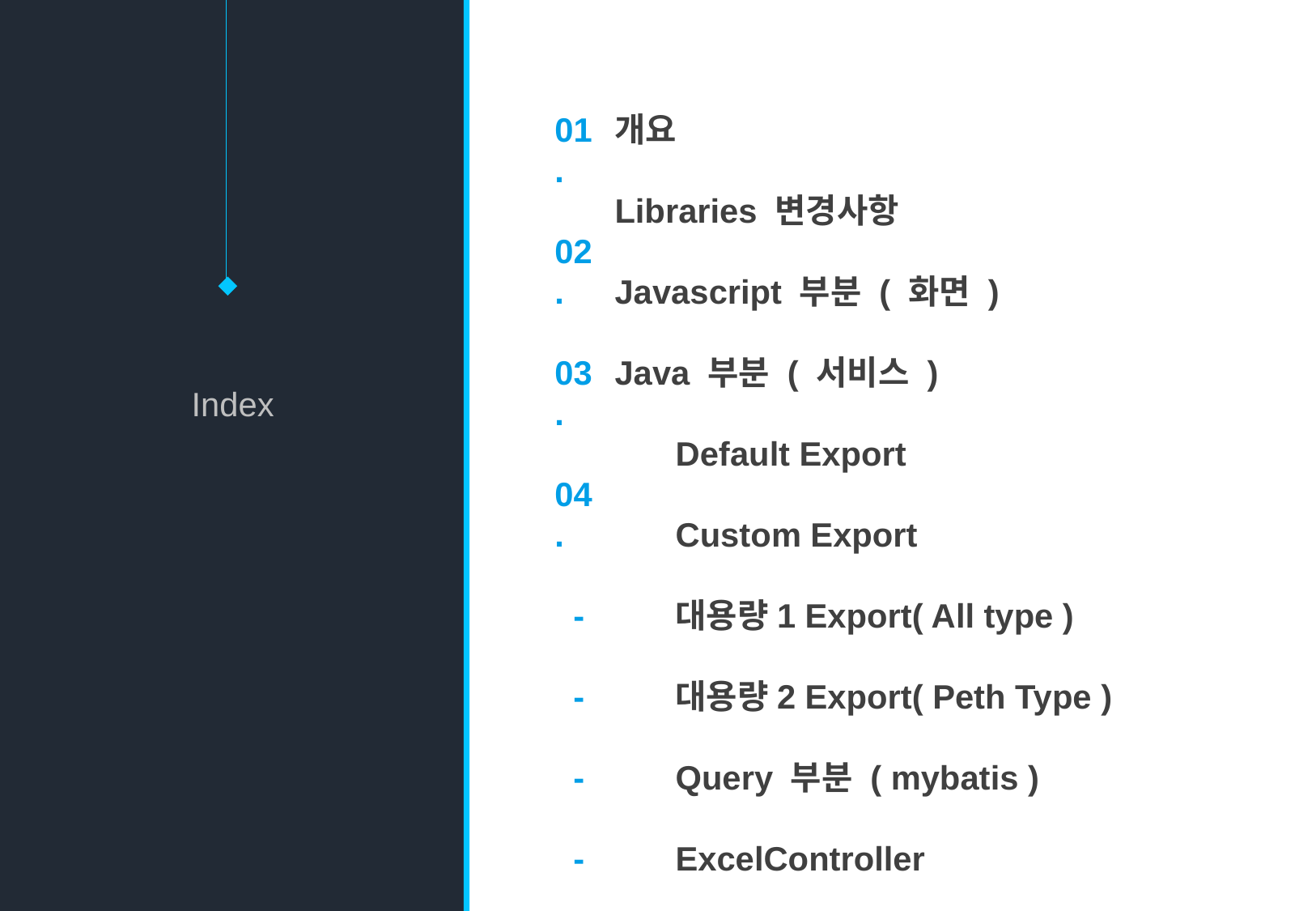

01.

02.

03.

04.

  -

  -

  -

  -

05.

06.
개요

Libraries 변경사항

Javascript 부분 ( 화면 )

Java 부분 ( 서비스 )

Default Export

Custom Export

대용량1 Export( All type )

대용량2 Export( Peth Type )

Query 부분 ( mybatis )

ExcelController

목차
Index